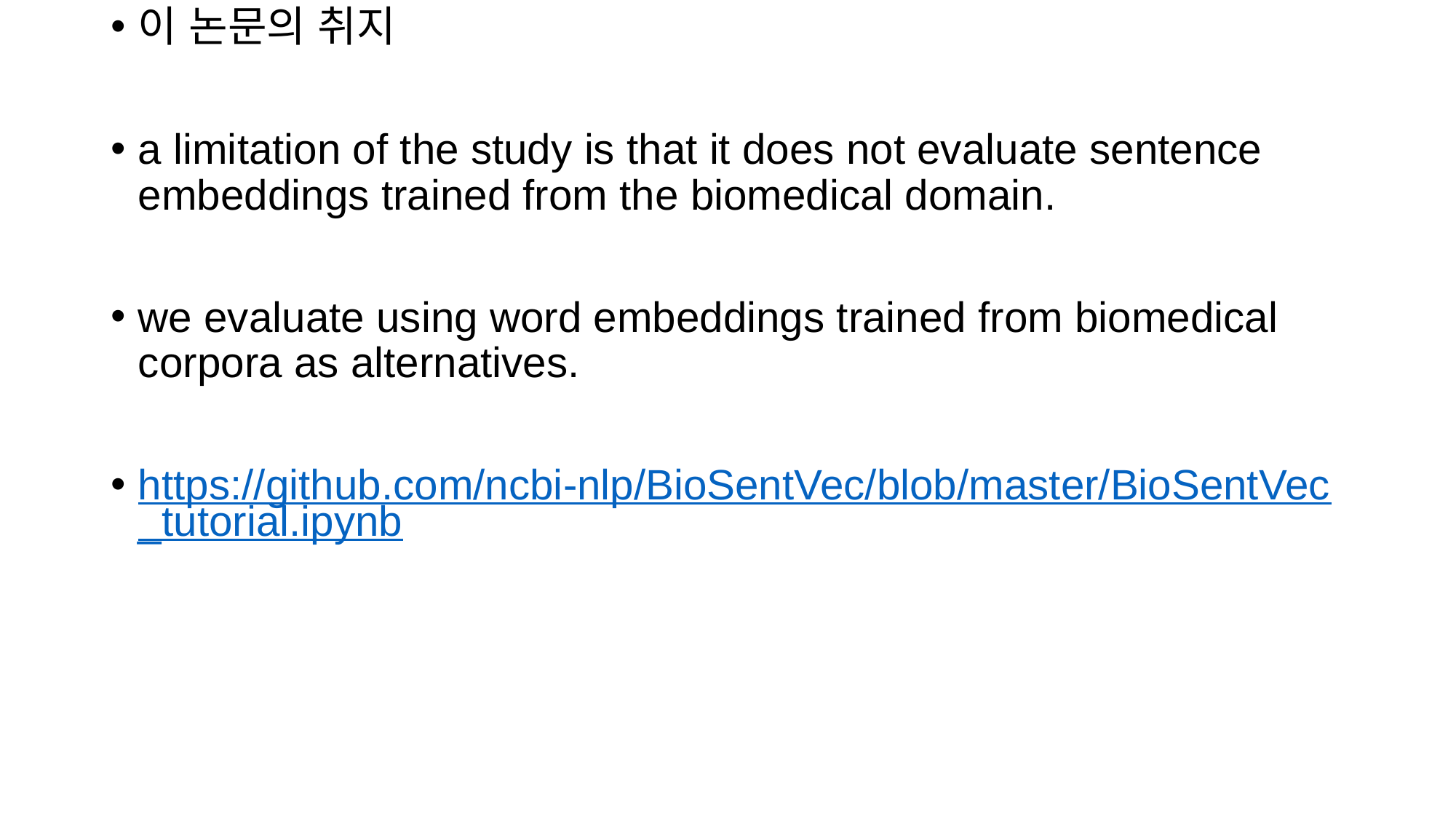

이 논문의 취지

a limitation of the study is that it does not evaluate sentence embeddings trained from the biomedical domain.

we evaluate using word embeddings trained from biomedical corpora as alternatives.

https://github.com/ncbi-nlp/BioSentVec/blob/master/BioSentVec_tutorial.ipynb